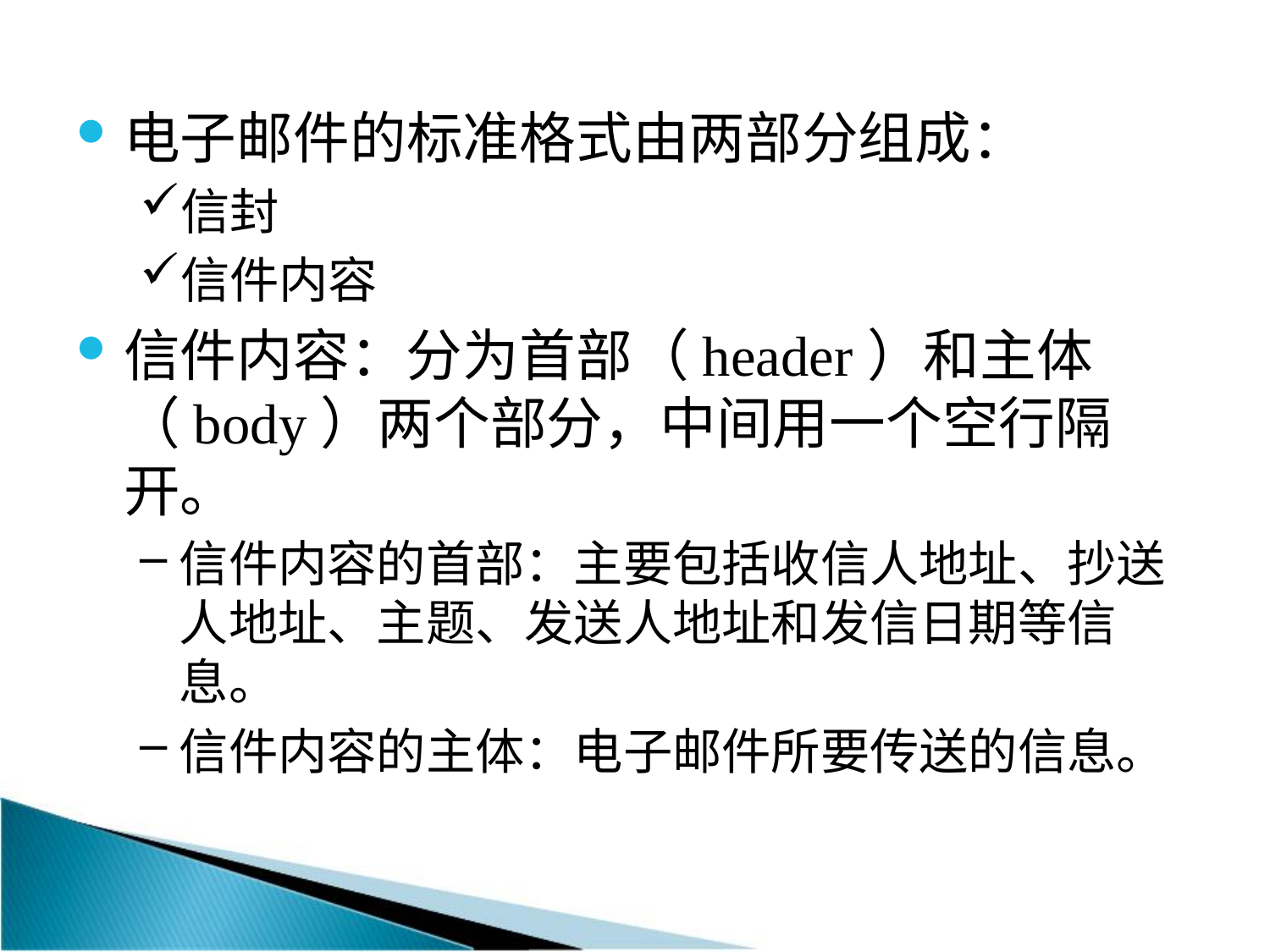

电子邮件的标准格式由两部分组成：
信封
信件内容
信件内容：分为首部（header）和主体（body）两个部分，中间用一个空行隔开。
信件内容的首部：主要包括收信人地址、抄送人地址、主题、发送人地址和发信日期等信息。
信件内容的主体：电子邮件所要传送的信息。